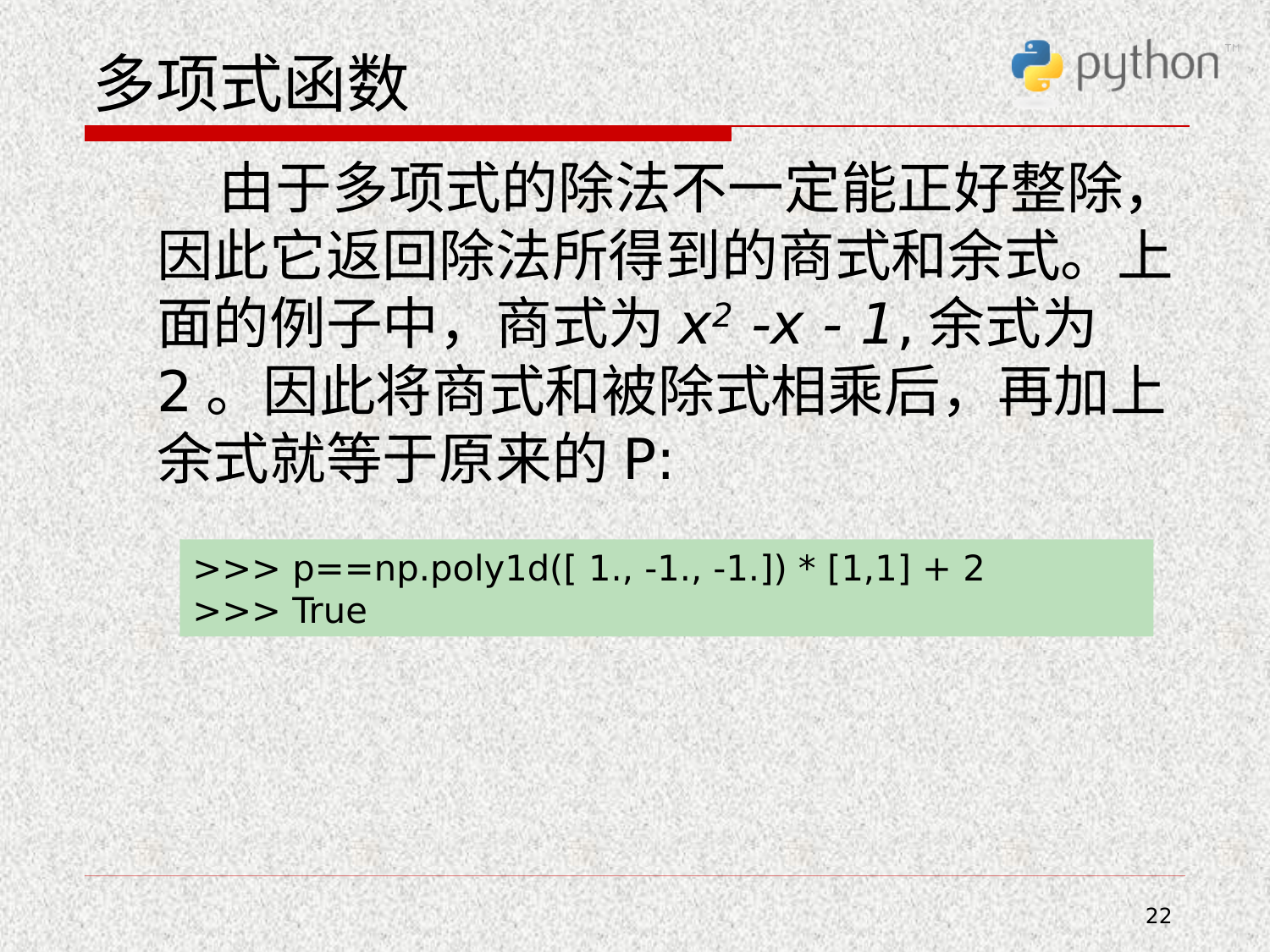

# 多项式函数
         由于多项式的除法不一定能正好整除，因此它返回除法所得到的商式和余式。上面的例子中，商式为x2 -x - 1,余式为2。因此将商式和被除式相乘后，再加上余式就等于原来的P:
>>> p==np.poly1d([ 1., -1., -1.]) * [1,1] + 2
>>> True
22